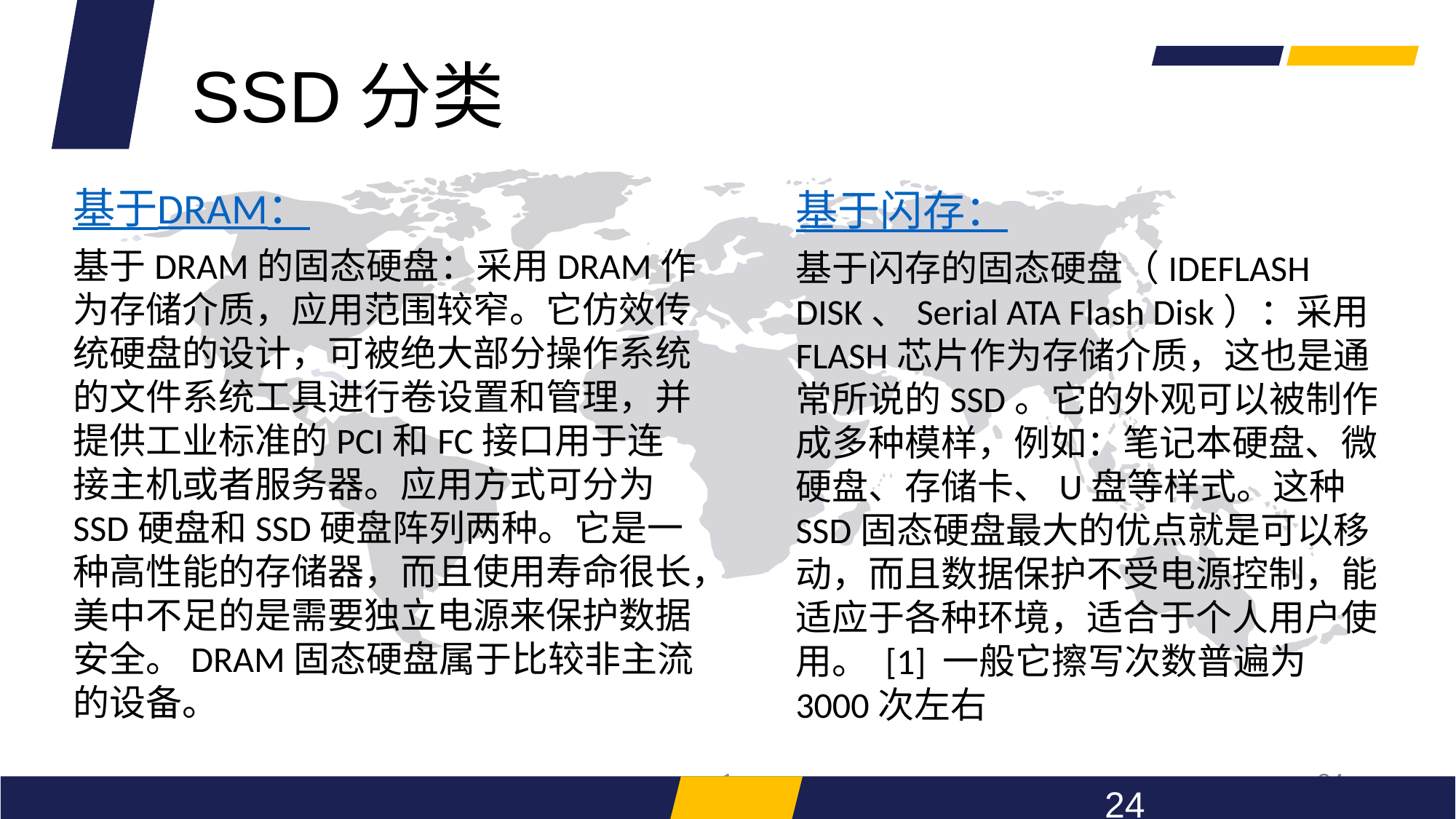

SSD分类

基于DRAM：
基于DRAM的固态硬盘：采用DRAM作为存储介质，应用范围较窄。它仿效传统硬盘的设计，可被绝大部分操作系统的文件系统工具进行卷设置和管理，并提供工业标准的PCI和FC接口用于连接主机或者服务器。应用方式可分为SSD硬盘和SSD硬盘阵列两种。它是一种高性能的存储器，而且使用寿命很长，美中不足的是需要独立电源来保护数据安全。DRAM固态硬盘属于比较非主流的设备。
基于闪存：
基于闪存的固态硬盘（IDEFLASH DISK、Serial ATA Flash Disk）：采用FLASH芯片作为存储介质，这也是通常所说的SSD。它的外观可以被制作成多种模样，例如：笔记本硬盘、微硬盘、存储卡、U盘等样式。这种SSD固态硬盘最大的优点就是可以移动，而且数据保护不受电源控制，能适应于各种环境，适合于个人用户使用。 [1] 一般它擦写次数普遍为3000次左右

1
24
24